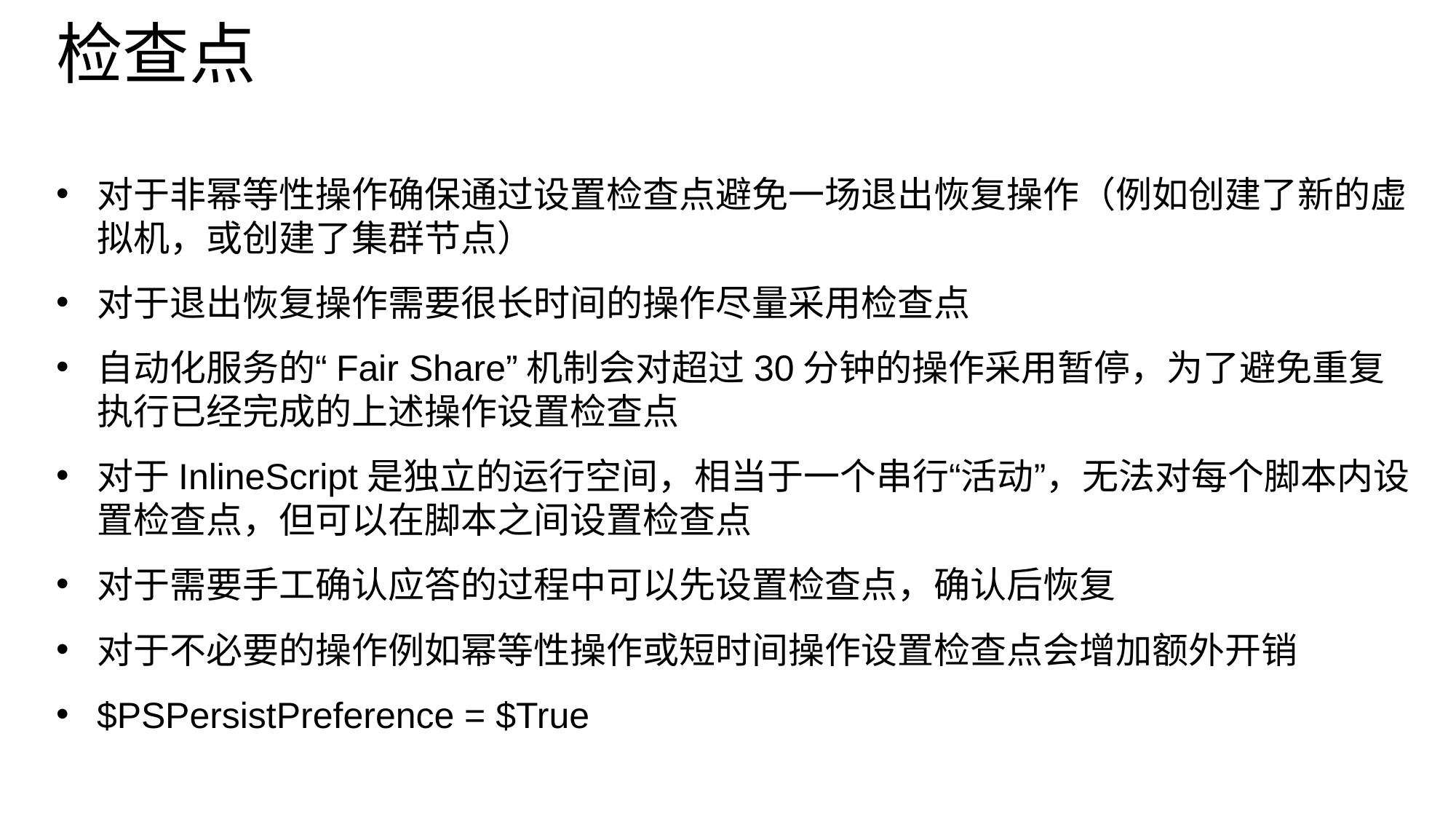

# 检查点
对于非幂等性操作确保通过设置检查点避免一场退出恢复操作（例如创建了新的虚拟机，或创建了集群节点）
对于退出恢复操作需要很长时间的操作尽量采用检查点
自动化服务的“Fair Share”机制会对超过30分钟的操作采用暂停，为了避免重复执行已经完成的上述操作设置检查点
对于InlineScript是独立的运行空间，相当于一个串行“活动”，无法对每个脚本内设置检查点，但可以在脚本之间设置检查点
对于需要手工确认应答的过程中可以先设置检查点，确认后恢复
对于不必要的操作例如幂等性操作或短时间操作设置检查点会增加额外开销
$PSPersistPreference = $True